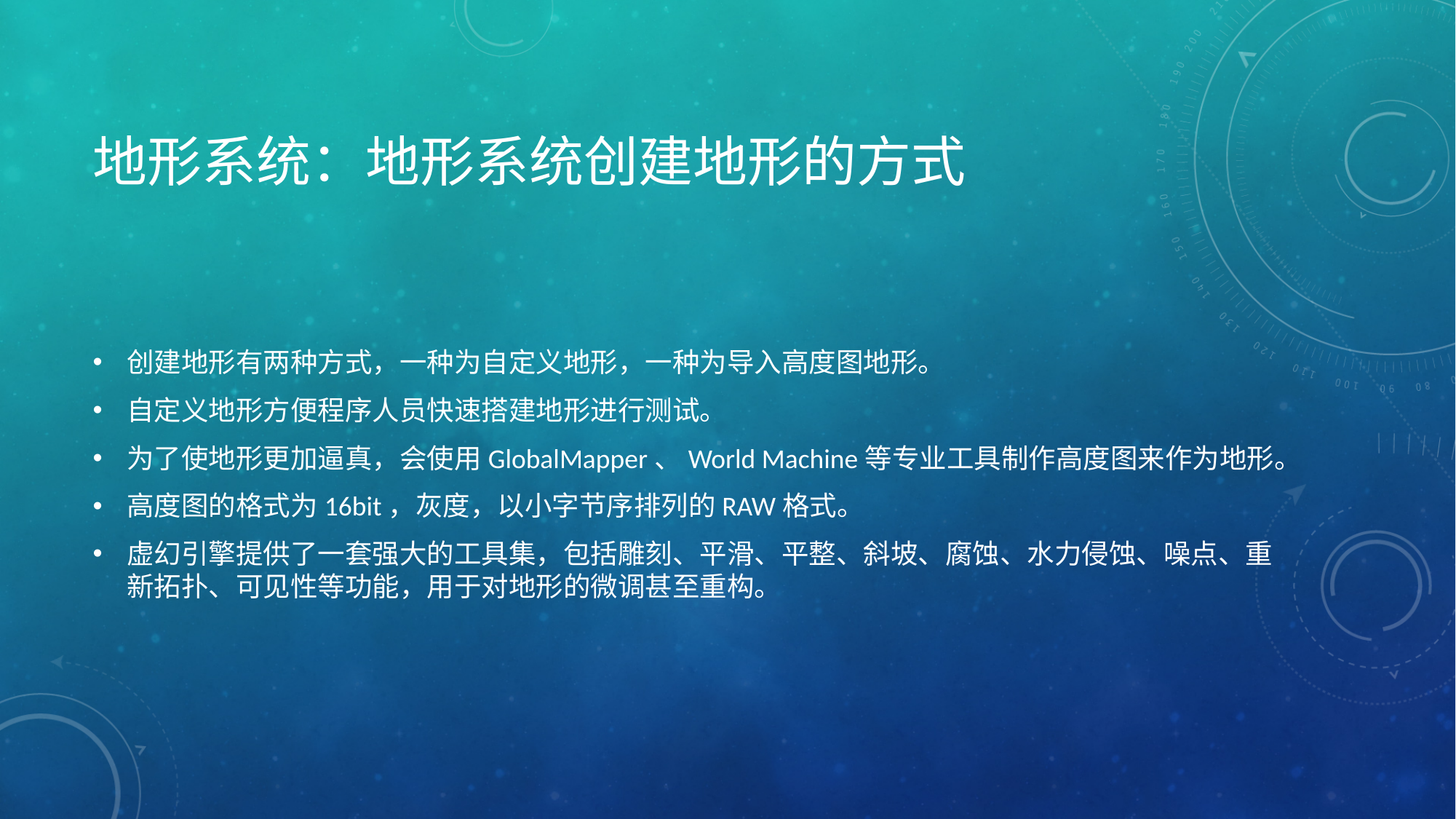

# 地形系统：地形系统创建地形的方式
创建地形有两种方式，一种为自定义地形，一种为导入高度图地形。
自定义地形方便程序人员快速搭建地形进行测试。
为了使地形更加逼真，会使用GlobalMapper、World Machine等专业工具制作高度图来作为地形。
高度图的格式为16bit，灰度，以小字节序排列的RAW格式。
虚幻引擎提供了一套强大的工具集，包括雕刻、平滑、平整、斜坡、腐蚀、水力侵蚀、噪点、重新拓扑、可见性等功能，用于对地形的微调甚至重构。